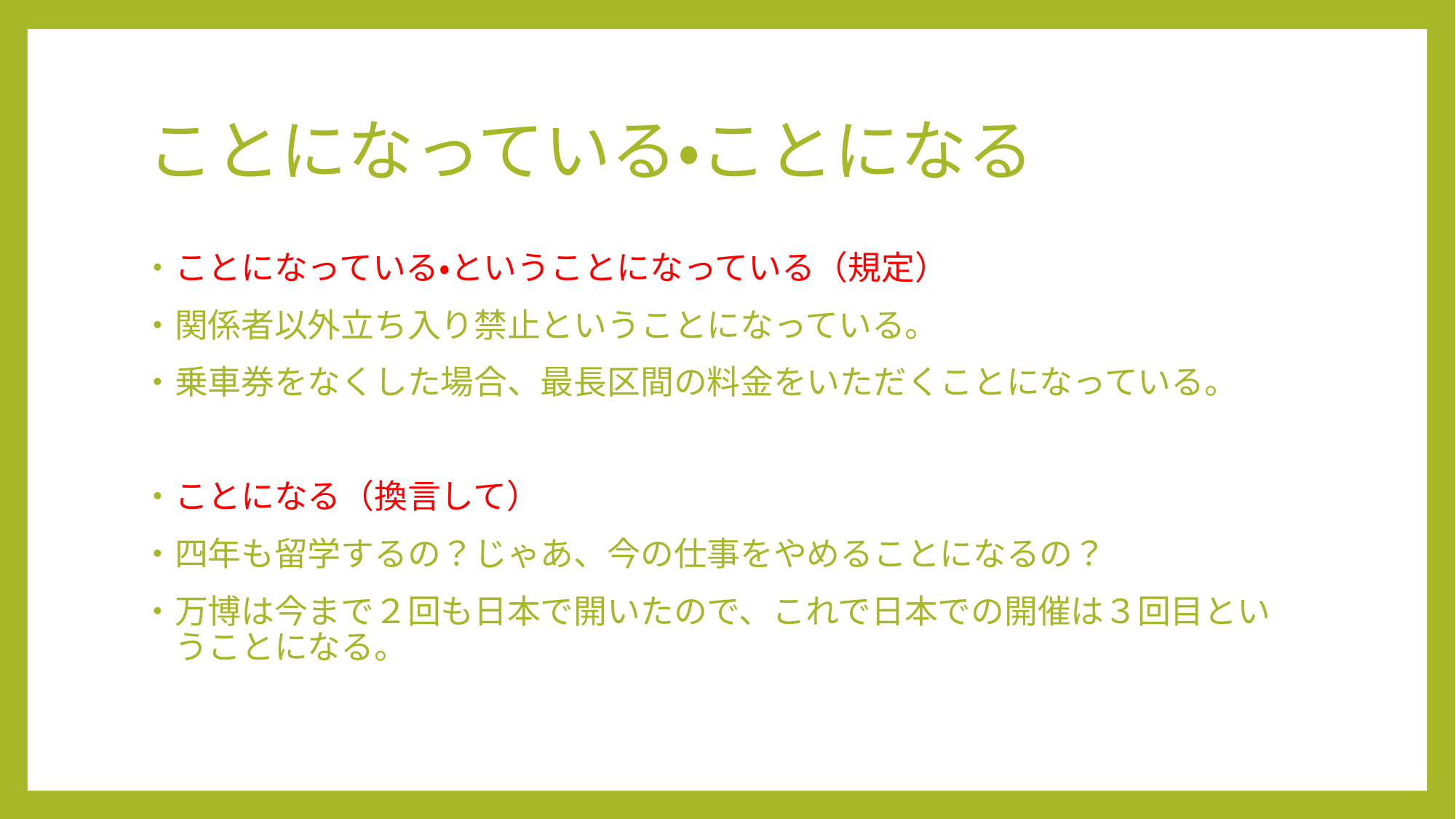

# ことになっている・ことになる
ことになっている・ということになっている（規定）
関係者以外立ち入り禁止ということになっている。
乗車券をなくした場合、最長区間の料金をいただくことになっている。

ことになる（換言して）
四年も留学するの？じゃあ、今の仕事をやめることになるの？
万博は今まで２回も日本で開いたので、これで日本での開催は３回目ということになる。